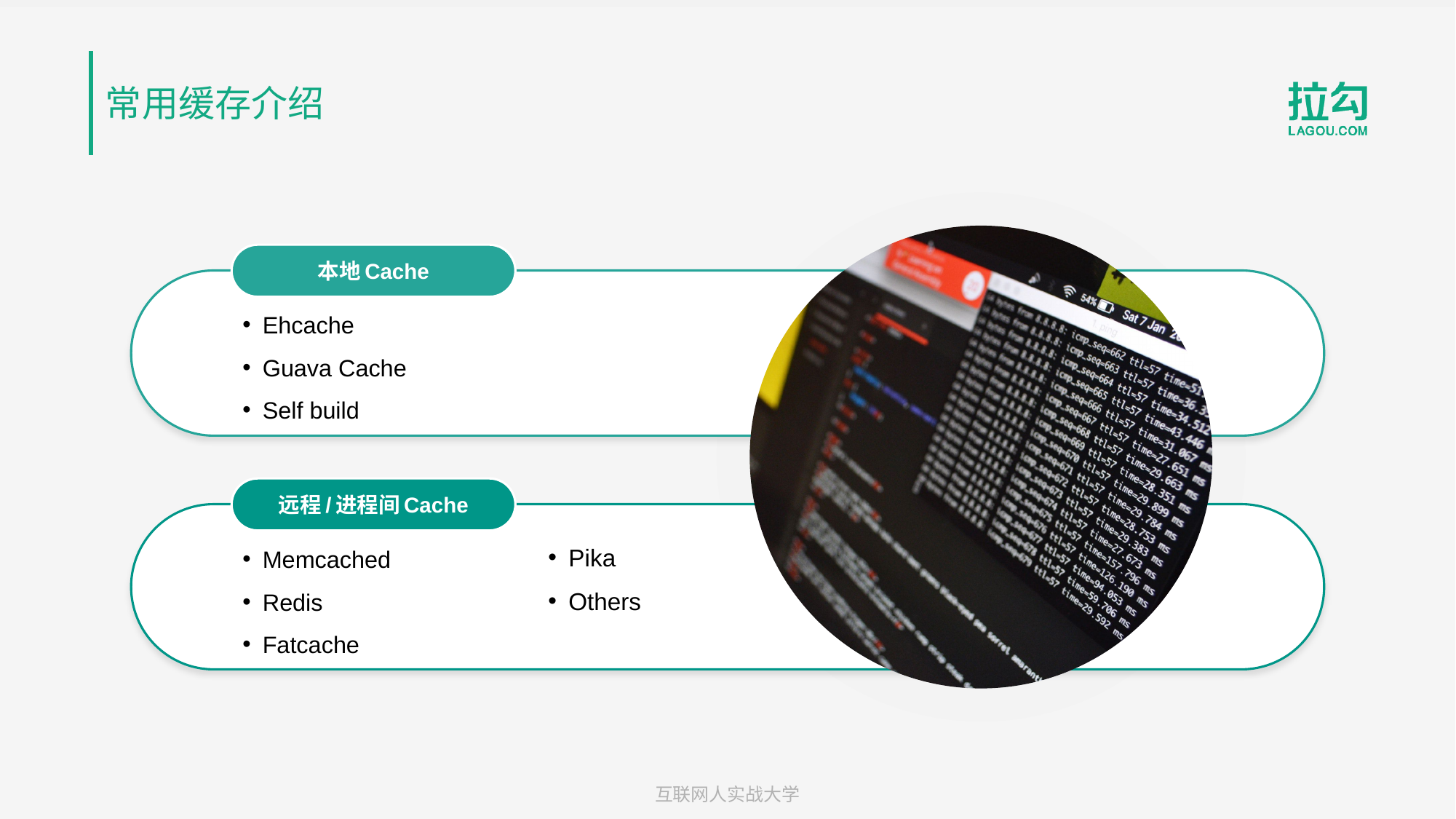

常用缓存介绍

本地Cache

Ehcache
Guava Cache
Self build
远程/进程间Cache

Pika
Others
Memcached
Redis
Fatcache